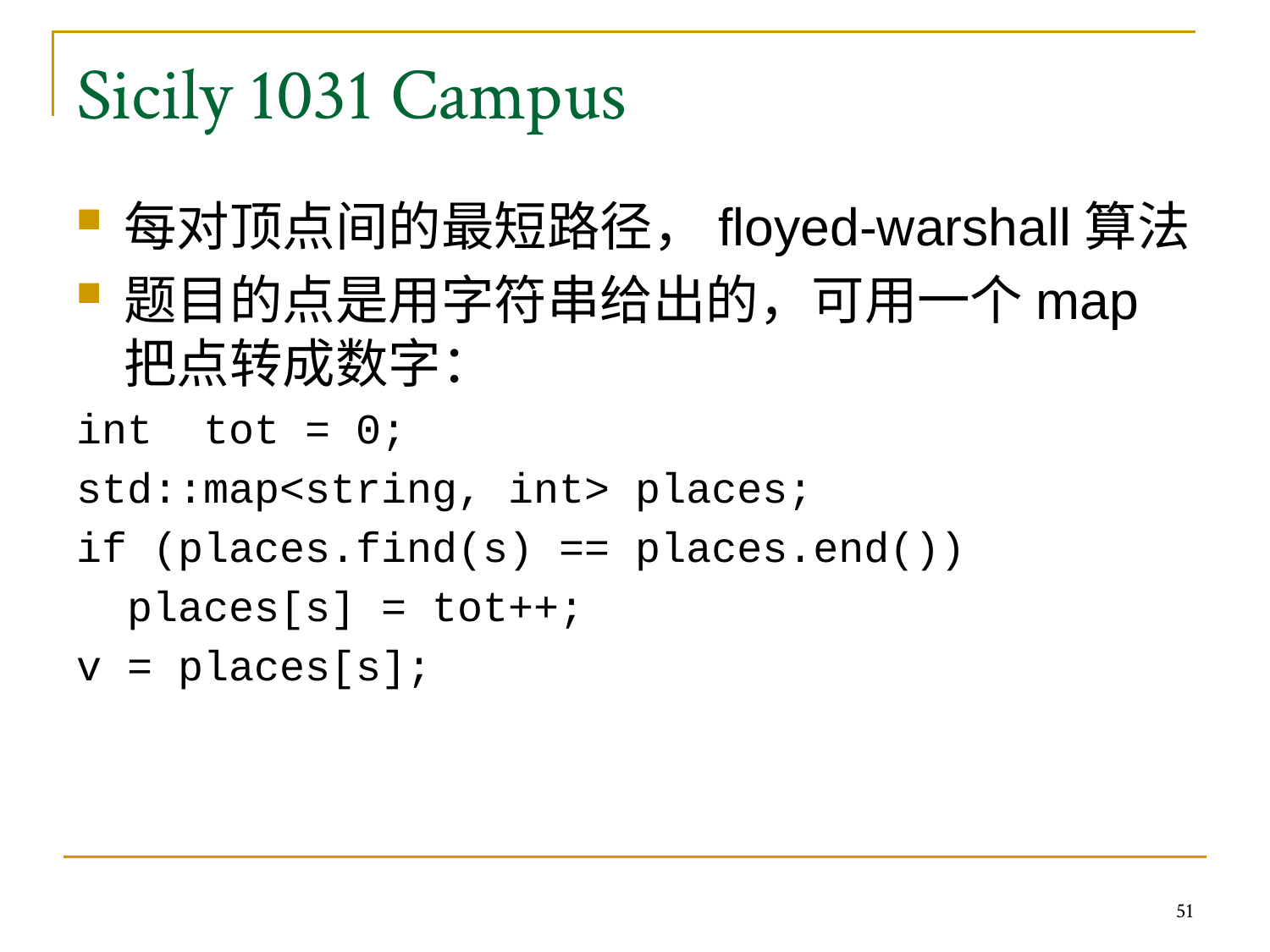

# Sicily 1031 Campus
每对顶点间的最短路径，floyed-warshall算法
题目的点是用字符串给出的，可用一个map把点转成数字：
int  tot = 0;
std::map<string, int> places;
if (places.find(s) == places.end())
  places[s] = tot++;
v = places[s];
51